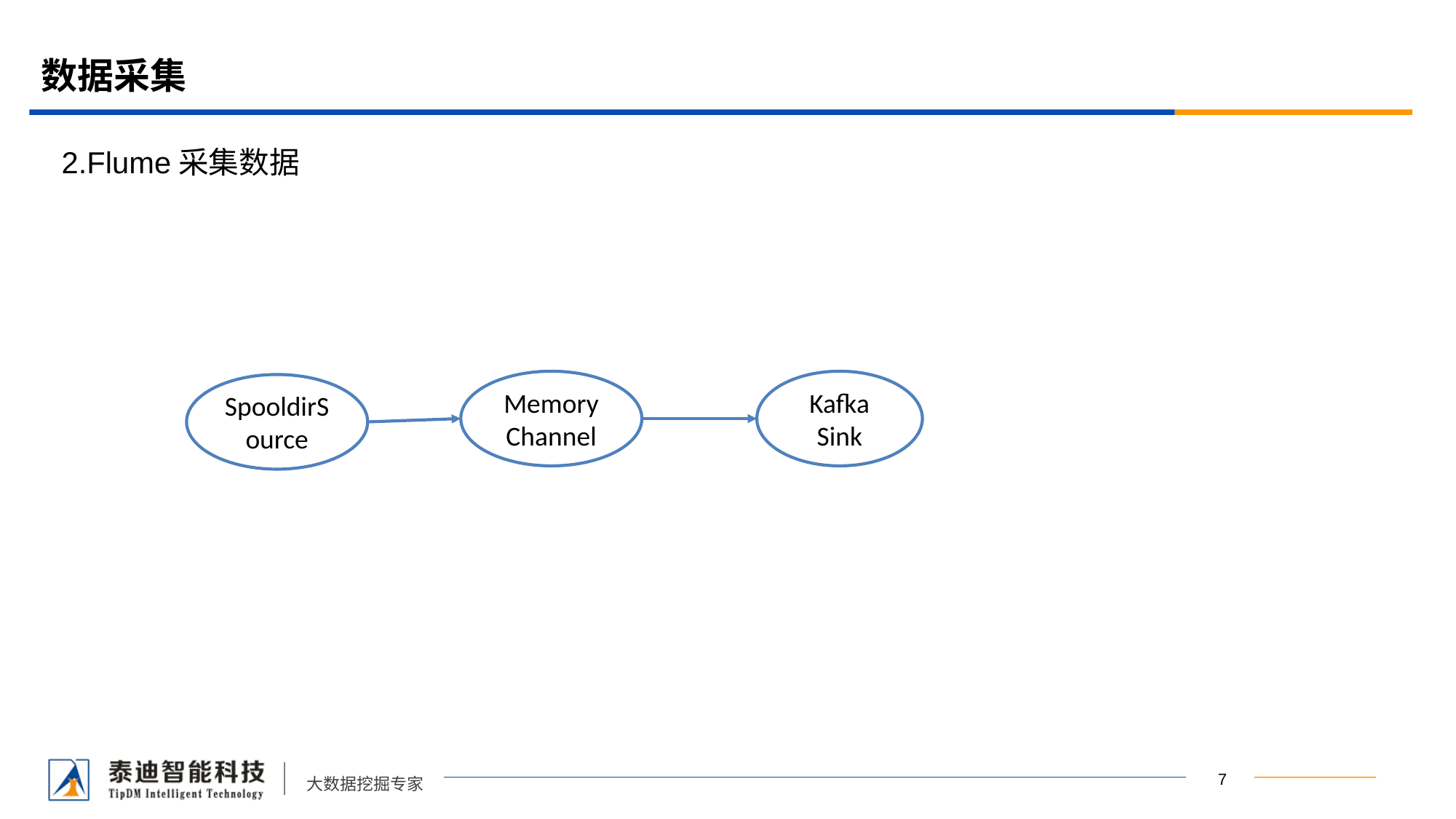

# 数据采集
2.Flume采集数据
Memory Channel
Kafka Sink
SpooldirSource